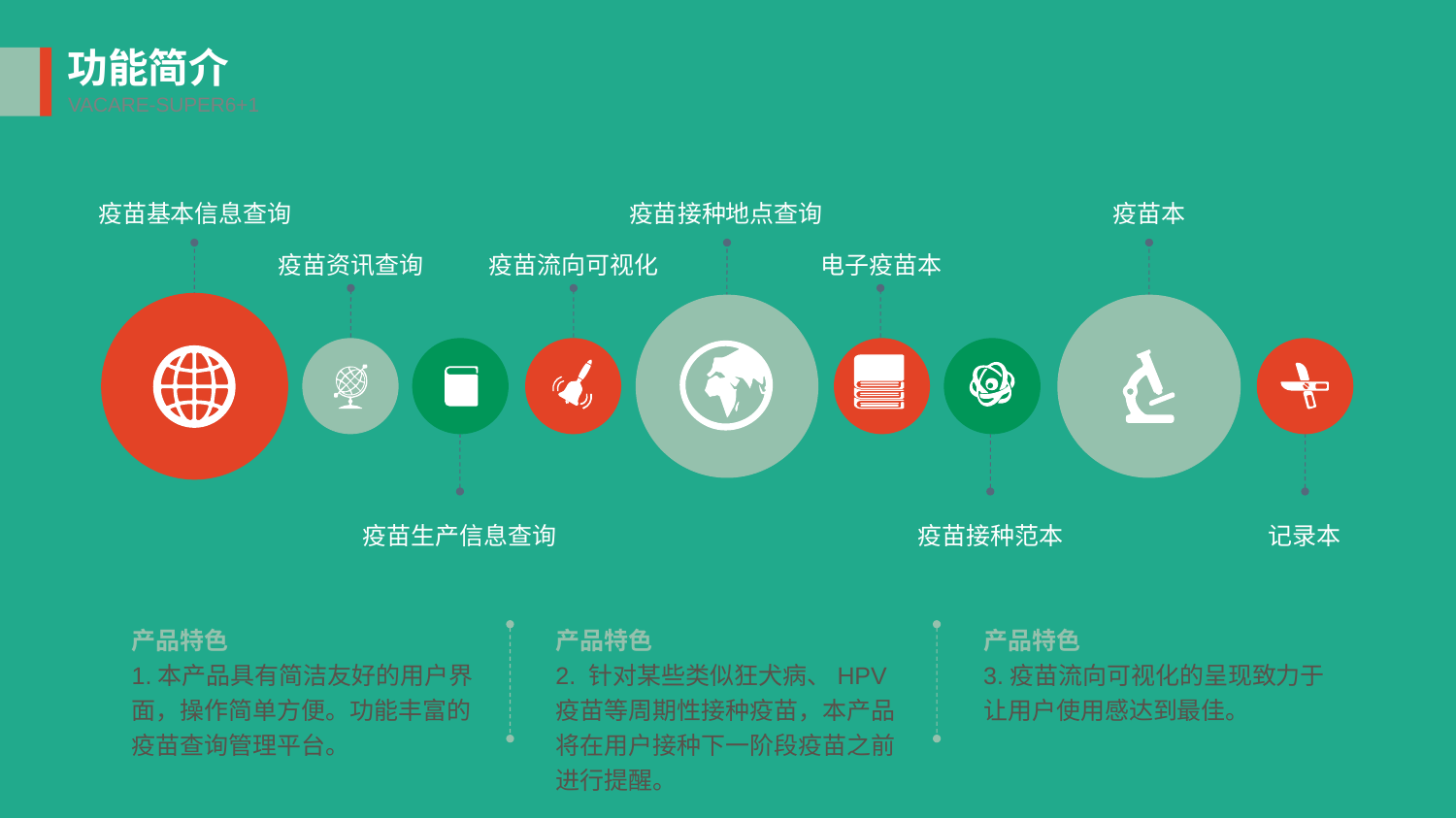

功能简介

VACARE-SUPER6+1
疫苗基本信息查询
疫苗接种地点查询
疫苗本

疫苗资讯查询

疫苗流向可视化
电子疫苗本

疫苗生产信息查询
疫苗接种范本
记录本
产品特色
1.本产品具有简洁友好的用户界面，操作简单方便。功能丰富的疫苗查询管理平台。
产品特色
2. 针对某些类似狂犬病、HPV疫苗等周期性接种疫苗，本产品将在用户接种下一阶段疫苗之前进行提醒。
产品特色
3.疫苗流向可视化的呈现致力于让用户使用感达到最佳。